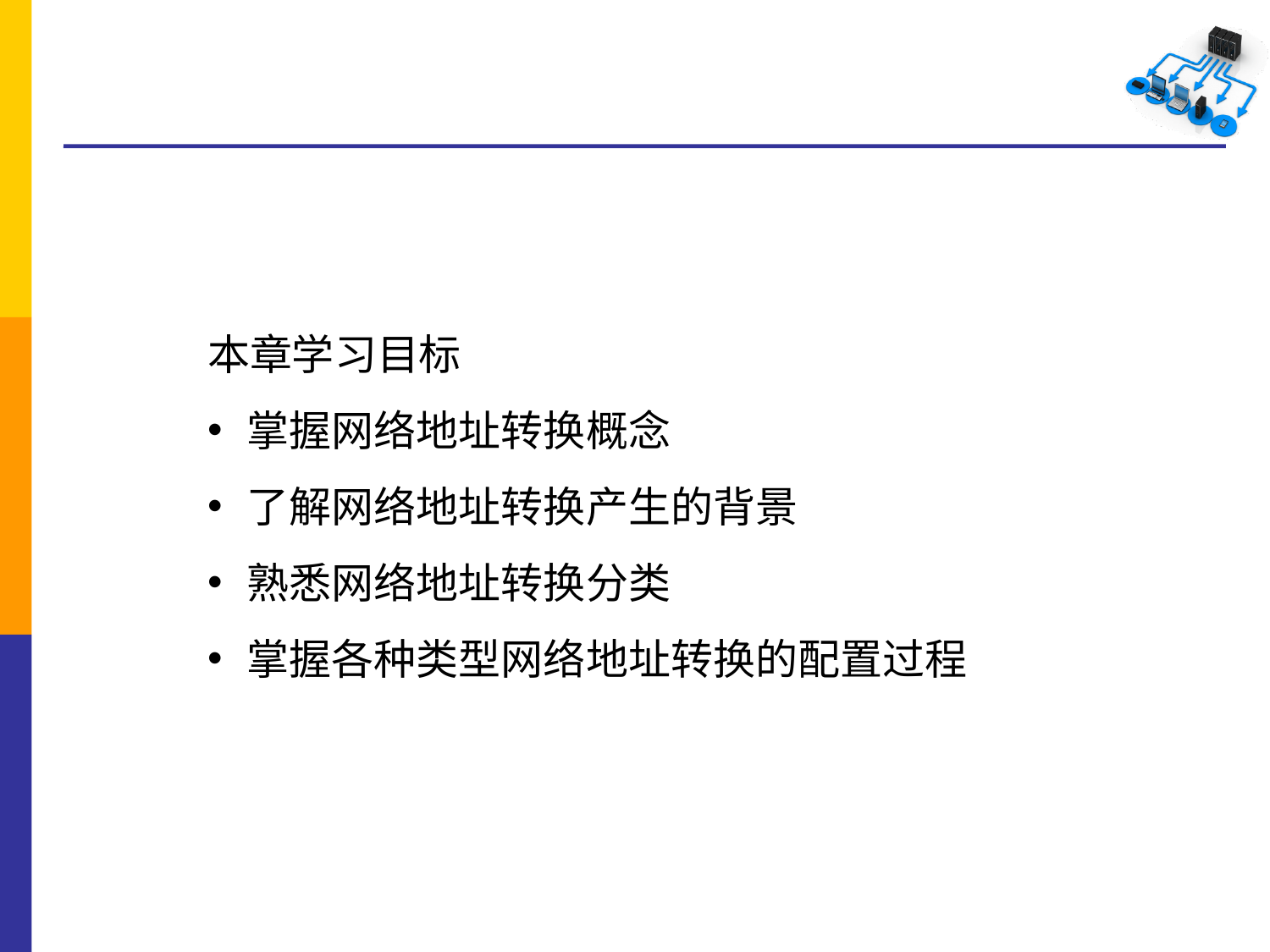

本章学习目标
掌握网络地址转换概念
了解网络地址转换产生的背景
熟悉网络地址转换分类
掌握各种类型网络地址转换的配置过程